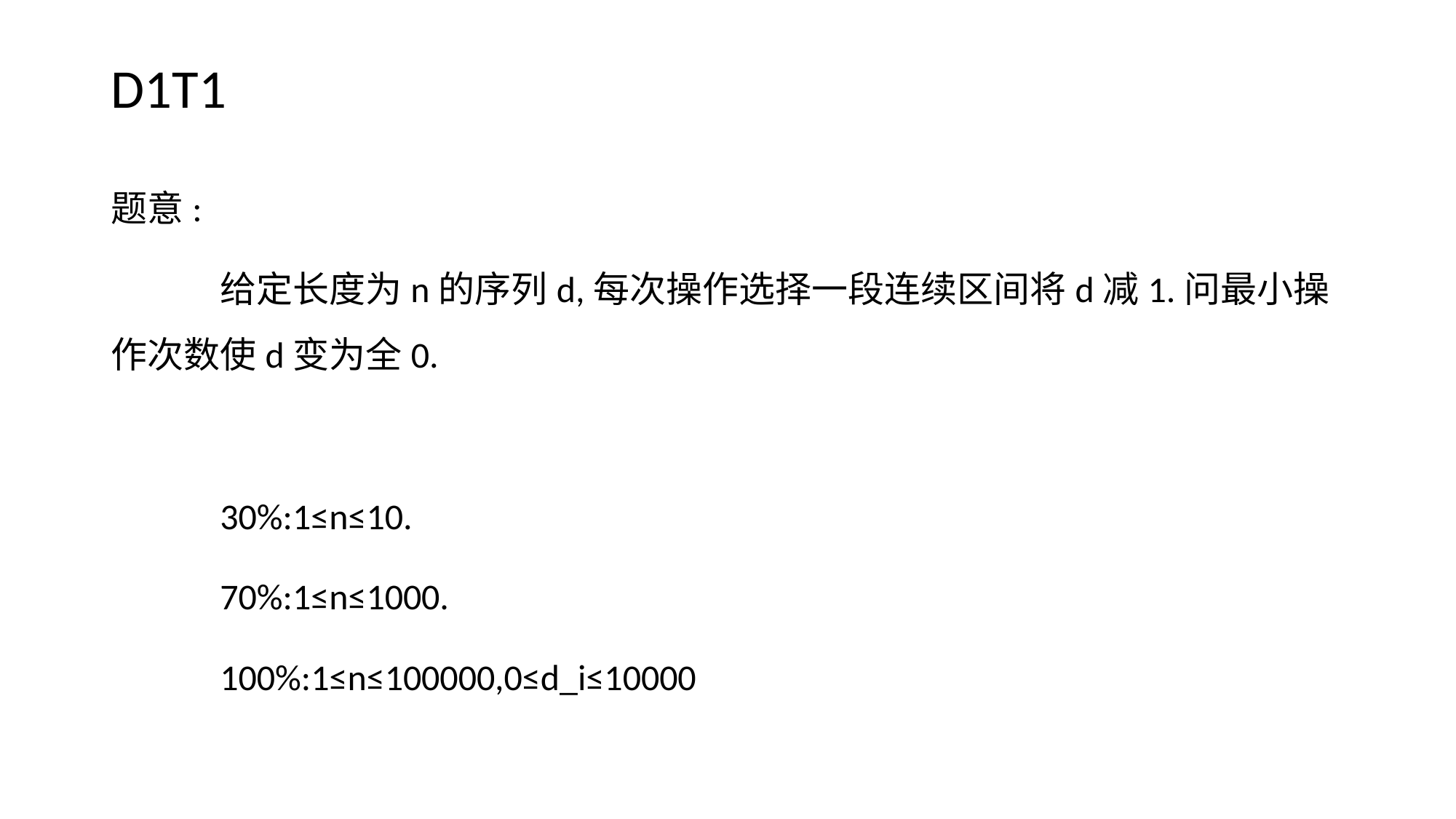

# D1T1
题意:
	给定长度为n的序列d,每次操作选择一段连续区间将d减1.问最小操作次数使d变为全0.

	30%:1≤n≤10.
	70%:1≤n≤1000.
	100%:1≤n≤100000,0≤d_i≤10000